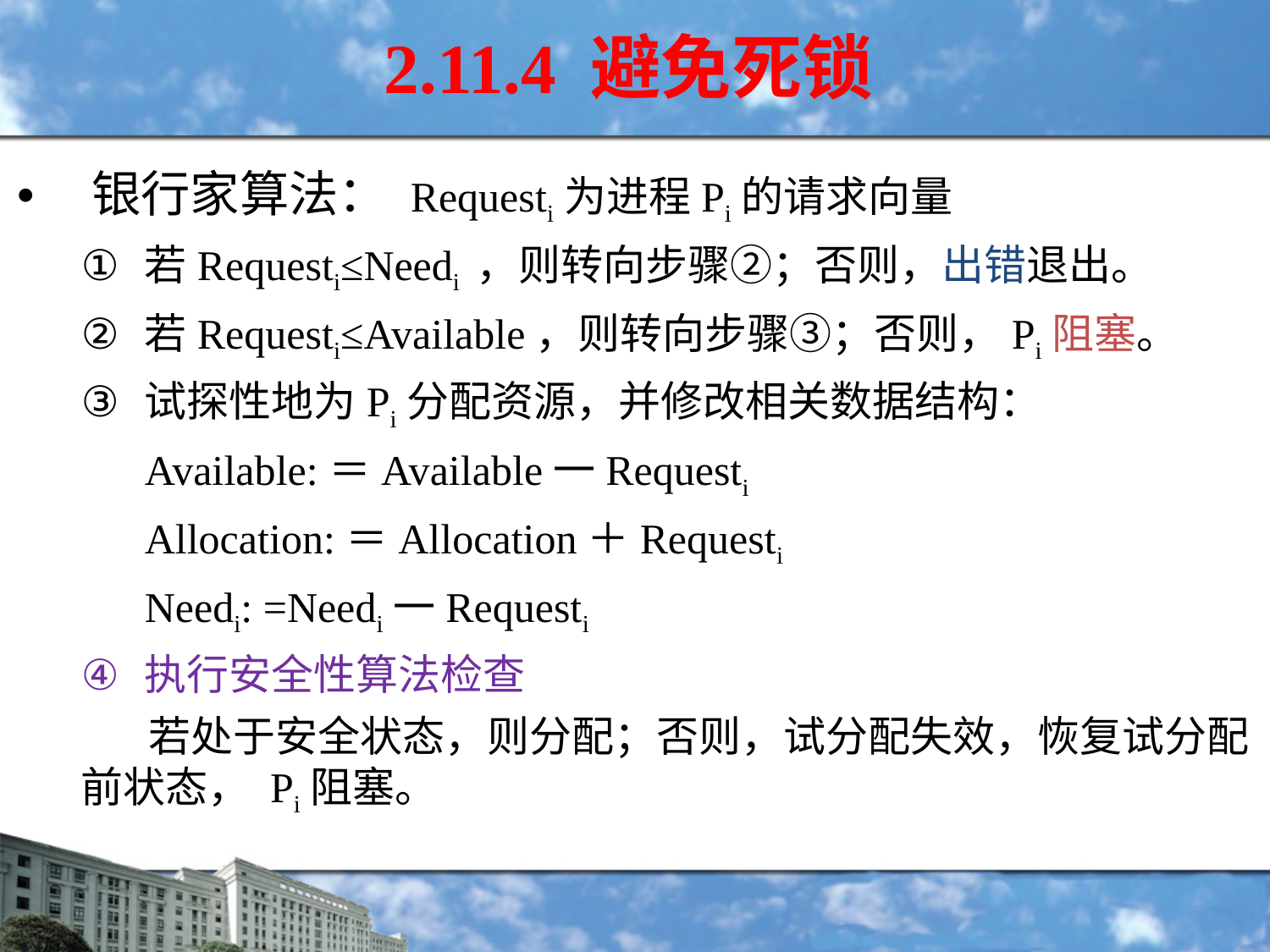

2.11.4 避免死锁
银行家算法： Requesti为进程Pi的请求向量
若Requesti≤Needi ，则转向步骤②；否则，出错退出。
若Requesti≤Available，则转向步骤③；否则，Pi阻塞。
试探性地为Pi分配资源，并修改相关数据结构：
      Available:＝Available一Requesti
      Allocation:＝Allocation＋Requesti
      Needi: =Needi一Requesti
执行安全性算法检查
      若处于安全状态，则分配；否则，试分配失效，恢复试分配前状态， Pi阻塞。